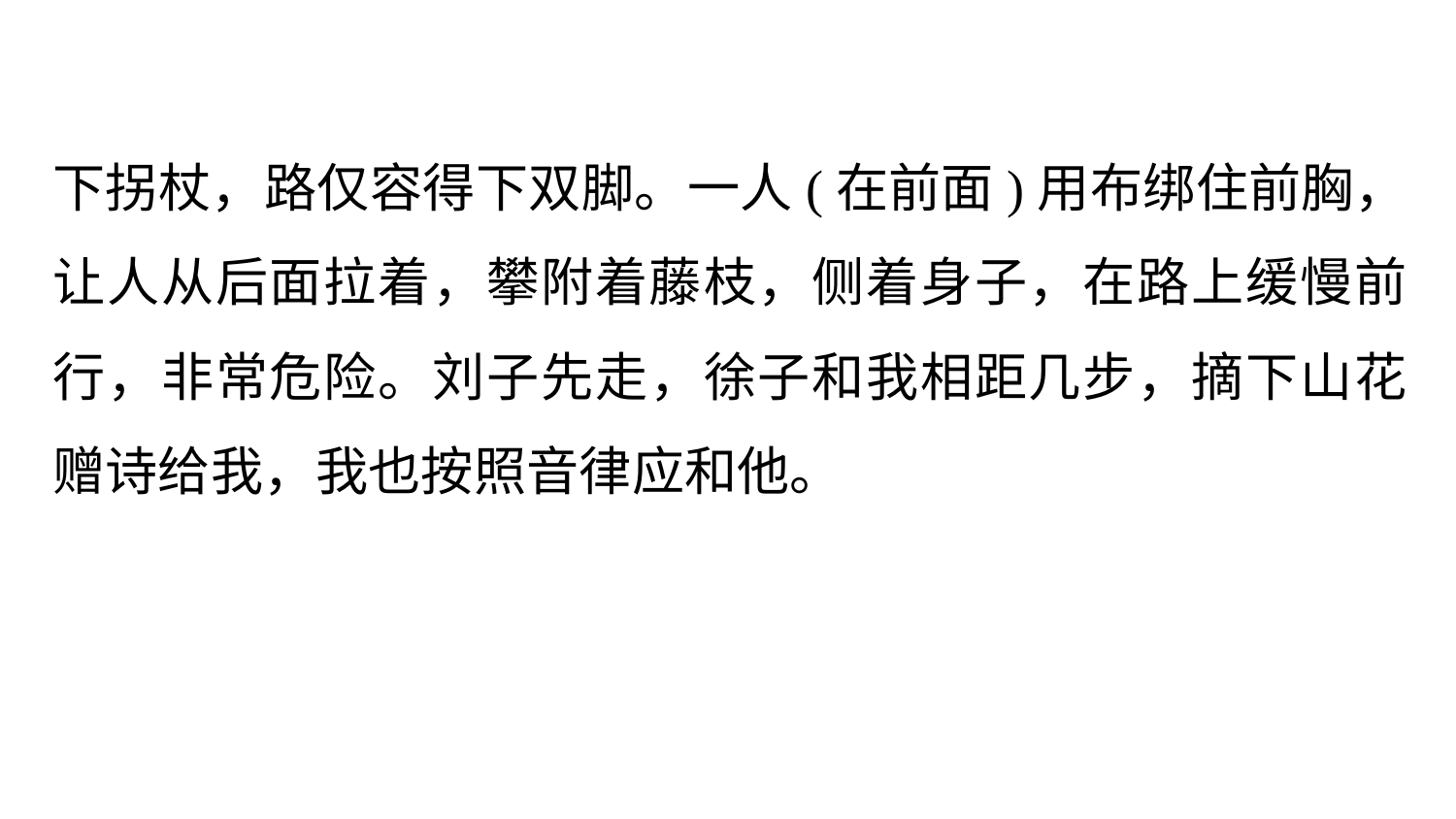

下拐杖，路仅容得下双脚。一人(在前面)用布绑住前胸，让人从后面拉着，攀附着藤枝，侧着身子，在路上缓慢前行，非常危险。刘子先走，徐子和我相距几步，摘下山花赠诗给我，我也按照音律应和他。